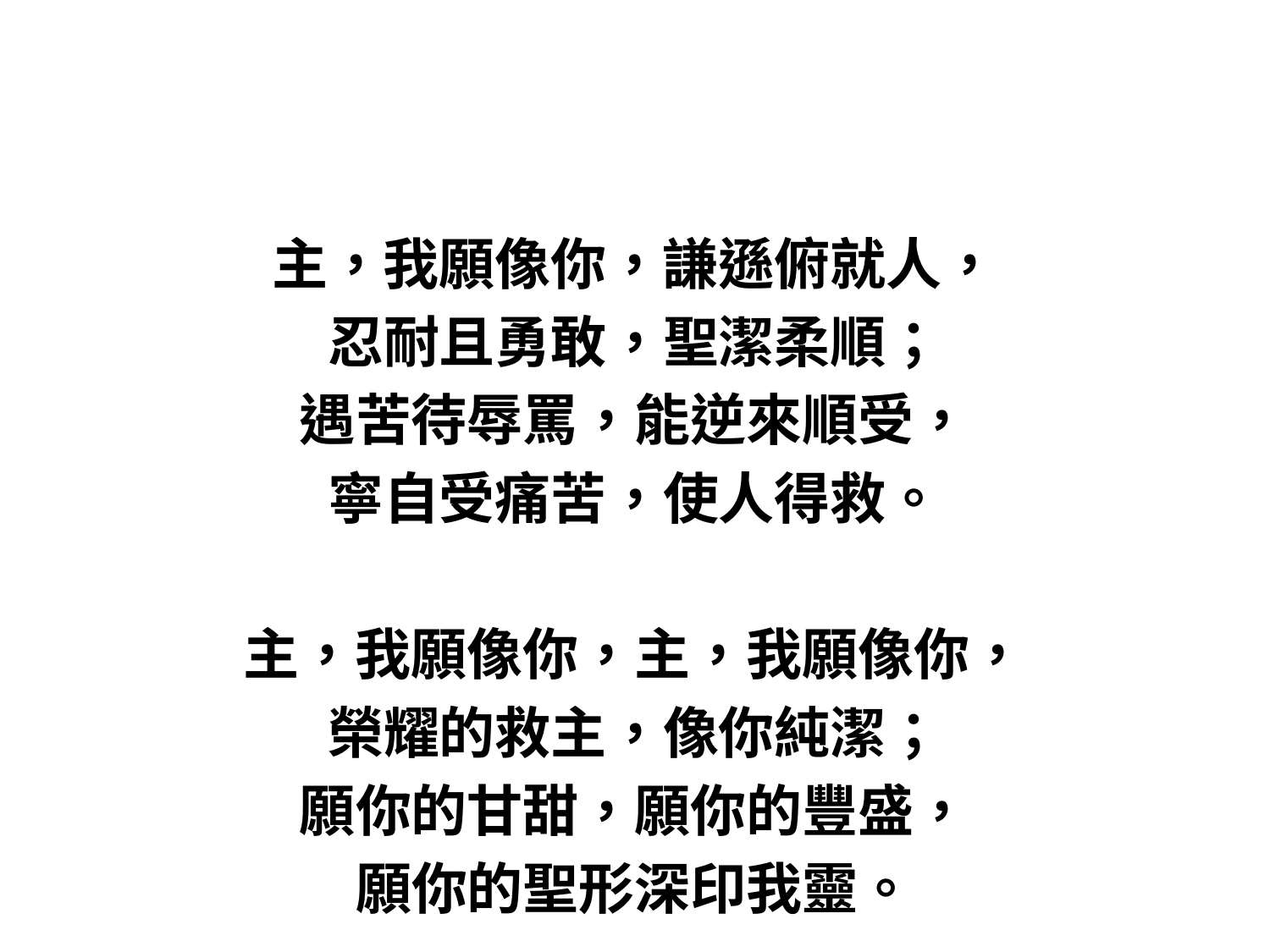

#
主，我願像你，謙遜俯就人，
忍耐且勇敢，聖潔柔順；
遇苦待辱罵，能逆來順受，
寧自受痛苦，使人得救。

主，我願像你，主，我願像你，
榮耀的救主，像你純潔；
願你的甘甜，願你的豐盛，
願你的聖形深印我靈。